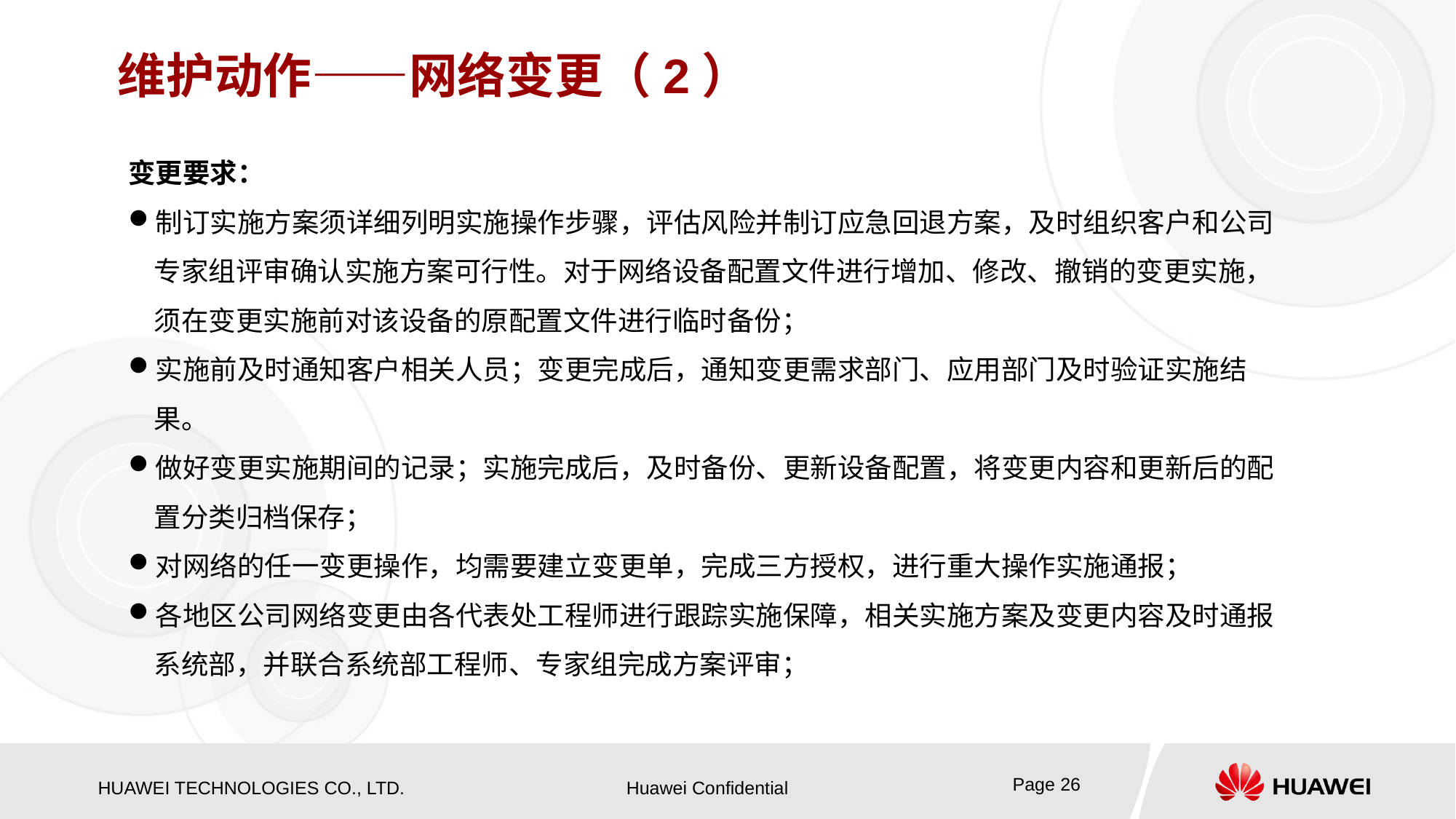

# 维护动作——网络变更（2）
变更要求：
制订实施方案须详细列明实施操作步骤，评估风险并制订应急回退方案，及时组织客户和公司专家组评审确认实施方案可行性。对于网络设备配置文件进行增加、修改、撤销的变更实施，须在变更实施前对该设备的原配置文件进行临时备份；
实施前及时通知客户相关人员；变更完成后，通知变更需求部门、应用部门及时验证实施结果。
做好变更实施期间的记录；实施完成后，及时备份、更新设备配置，将变更内容和更新后的配置分类归档保存；
对网络的任一变更操作，均需要建立变更单，完成三方授权，进行重大操作实施通报；
各地区公司网络变更由各代表处工程师进行跟踪实施保障，相关实施方案及变更内容及时通报系统部，并联合系统部工程师、专家组完成方案评审；